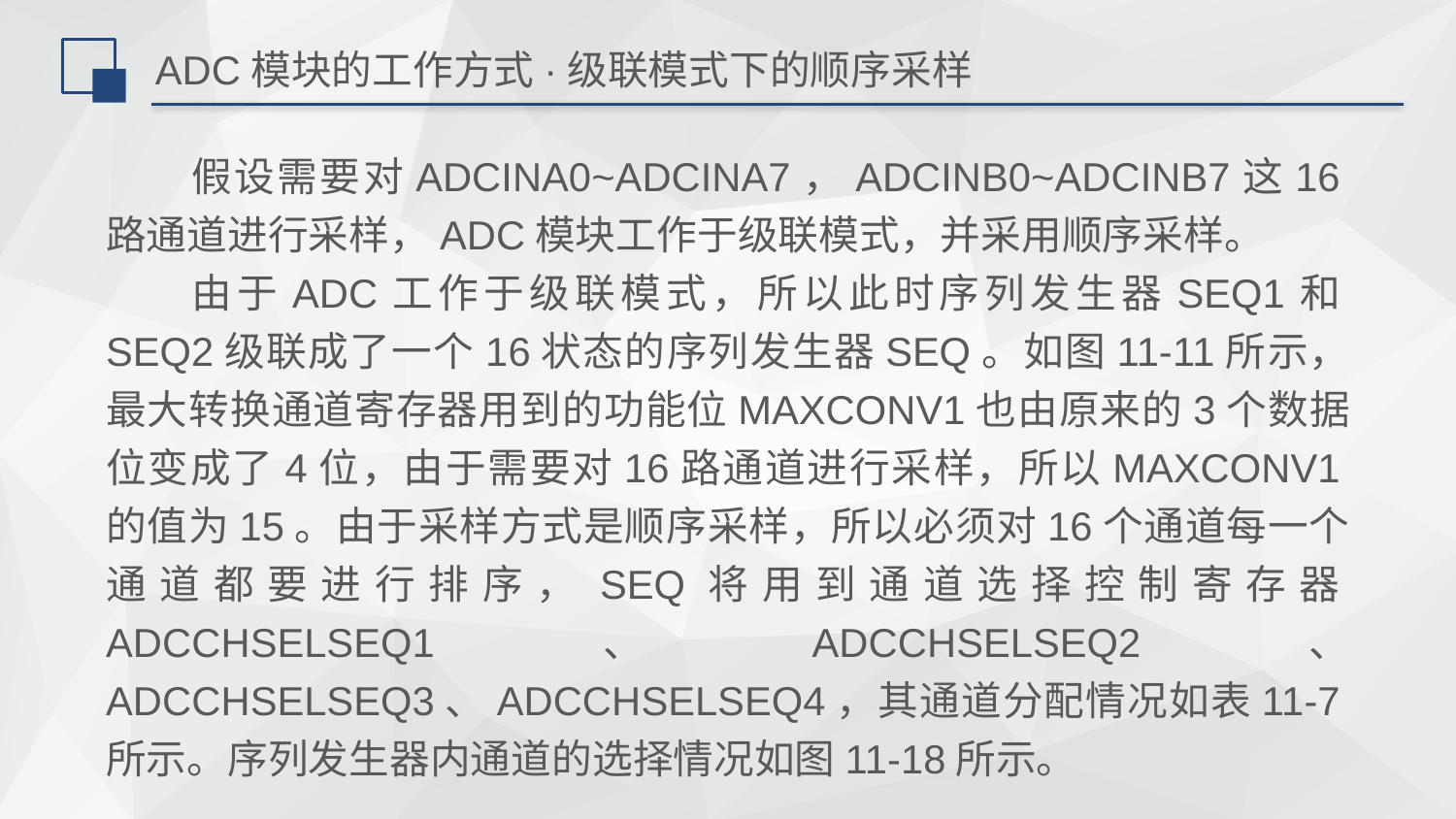

# ADC模块的工作方式·级联模式下的顺序采样
假设需要对ADCINA0~ADCINA7，ADCINB0~ADCINB7这16路通道进行采样，ADC模块工作于级联模式，并采用顺序采样。
由于ADC工作于级联模式，所以此时序列发生器SEQ1和SEQ2级联成了一个16状态的序列发生器SEQ。如图11-11所示，最大转换通道寄存器用到的功能位MAXCONV1也由原来的3个数据位变成了4位，由于需要对16路通道进行采样，所以MAXCONV1的值为15。由于采样方式是顺序采样，所以必须对16个通道每一个通道都要进行排序，SEQ将用到通道选择控制寄存器ADCCHSELSEQ1、ADCCHSELSEQ2、 ADCCHSELSEQ3、ADCCHSELSEQ4，其通道分配情况如表11-7所示。序列发生器内通道的选择情况如图11-18所示。